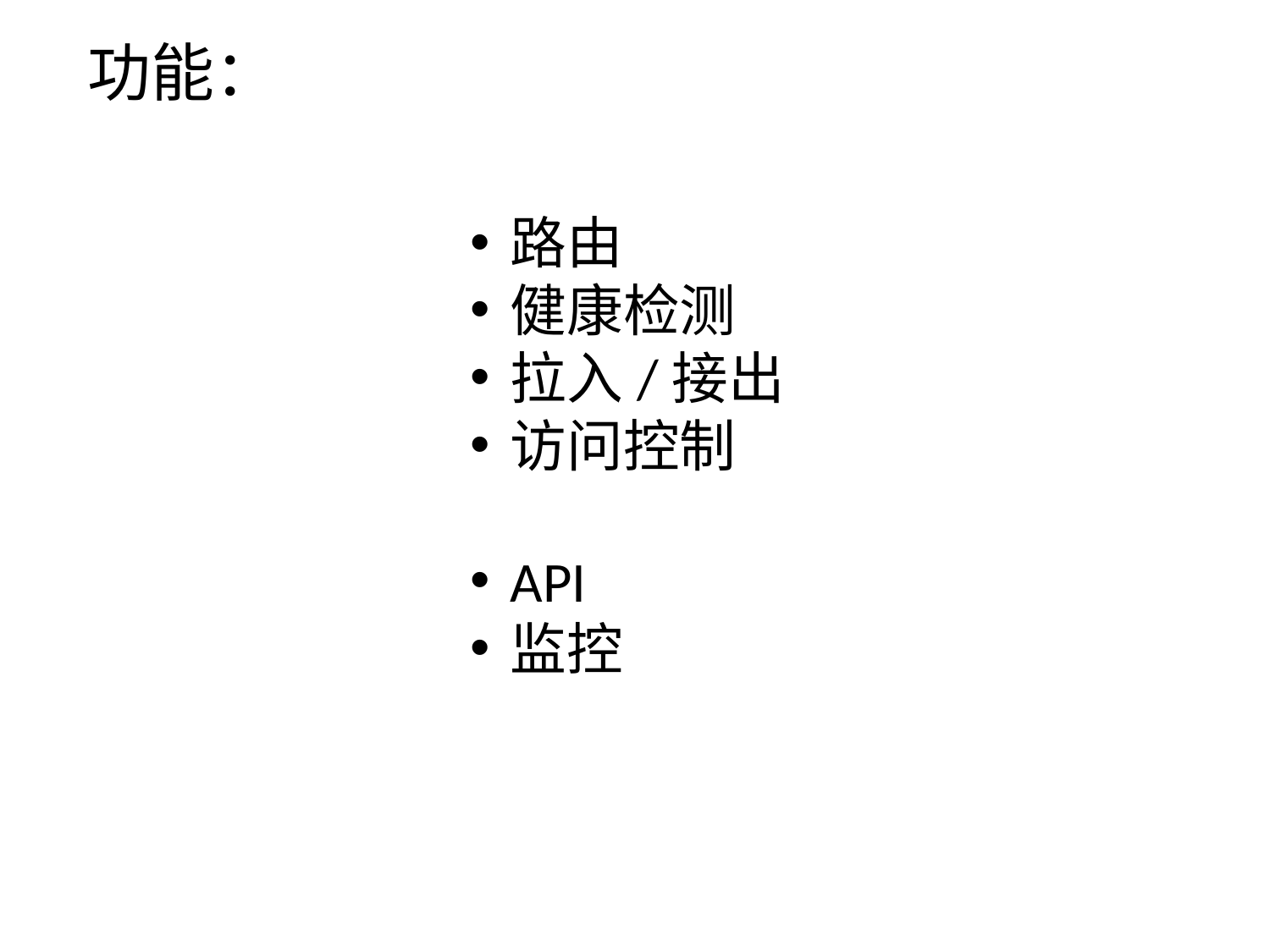

功能：
路由
健康检测
拉入/接出
访问控制

API
监控